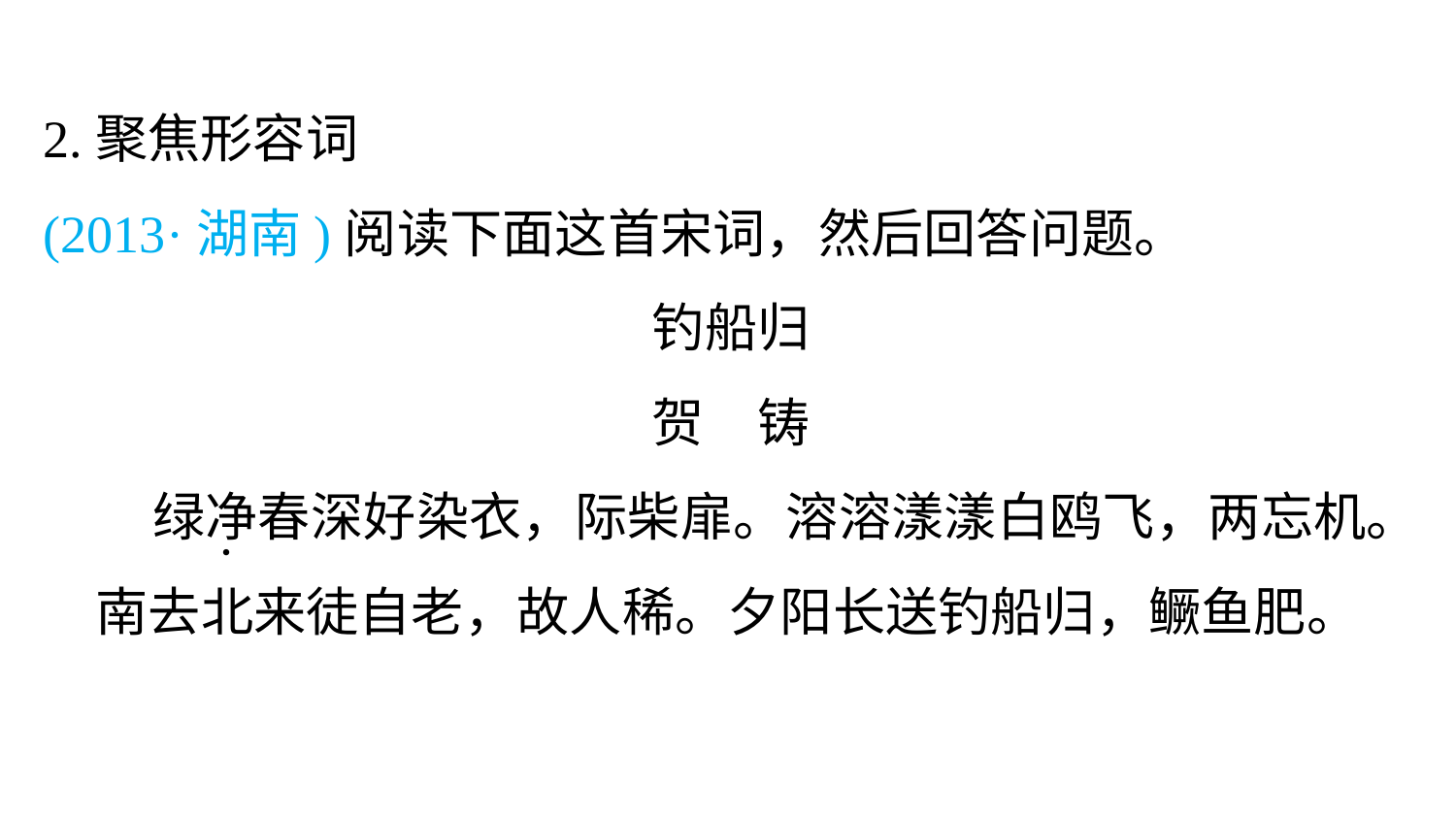

2.聚焦形容词
(2013·湖南)阅读下面这首宋词，然后回答问题。
钓船归
贺　铸
        绿净春深好染衣，际柴扉。溶溶漾漾白鸥飞，两忘机。　南去北来徒自老，故人稀。夕阳长送钓船归，鳜鱼肥。
·